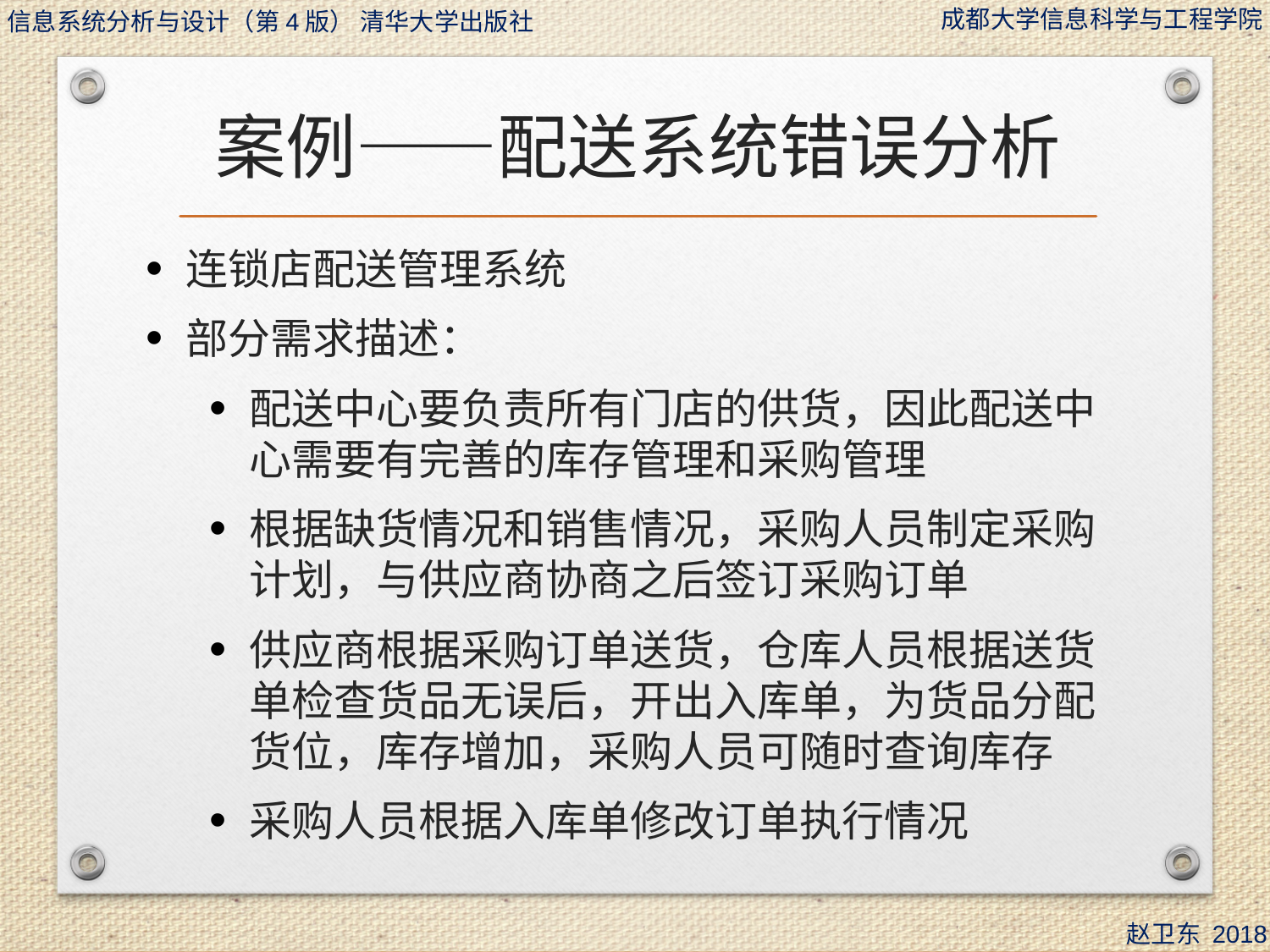

# 案例——配送系统错误分析
连锁店配送管理系统
部分需求描述：
配送中心要负责所有门店的供货，因此配送中心需要有完善的库存管理和采购管理
根据缺货情况和销售情况，采购人员制定采购计划，与供应商协商之后签订采购订单
供应商根据采购订单送货，仓库人员根据送货单检查货品无误后，开出入库单，为货品分配货位，库存增加，采购人员可随时查询库存
采购人员根据入库单修改订单执行情况